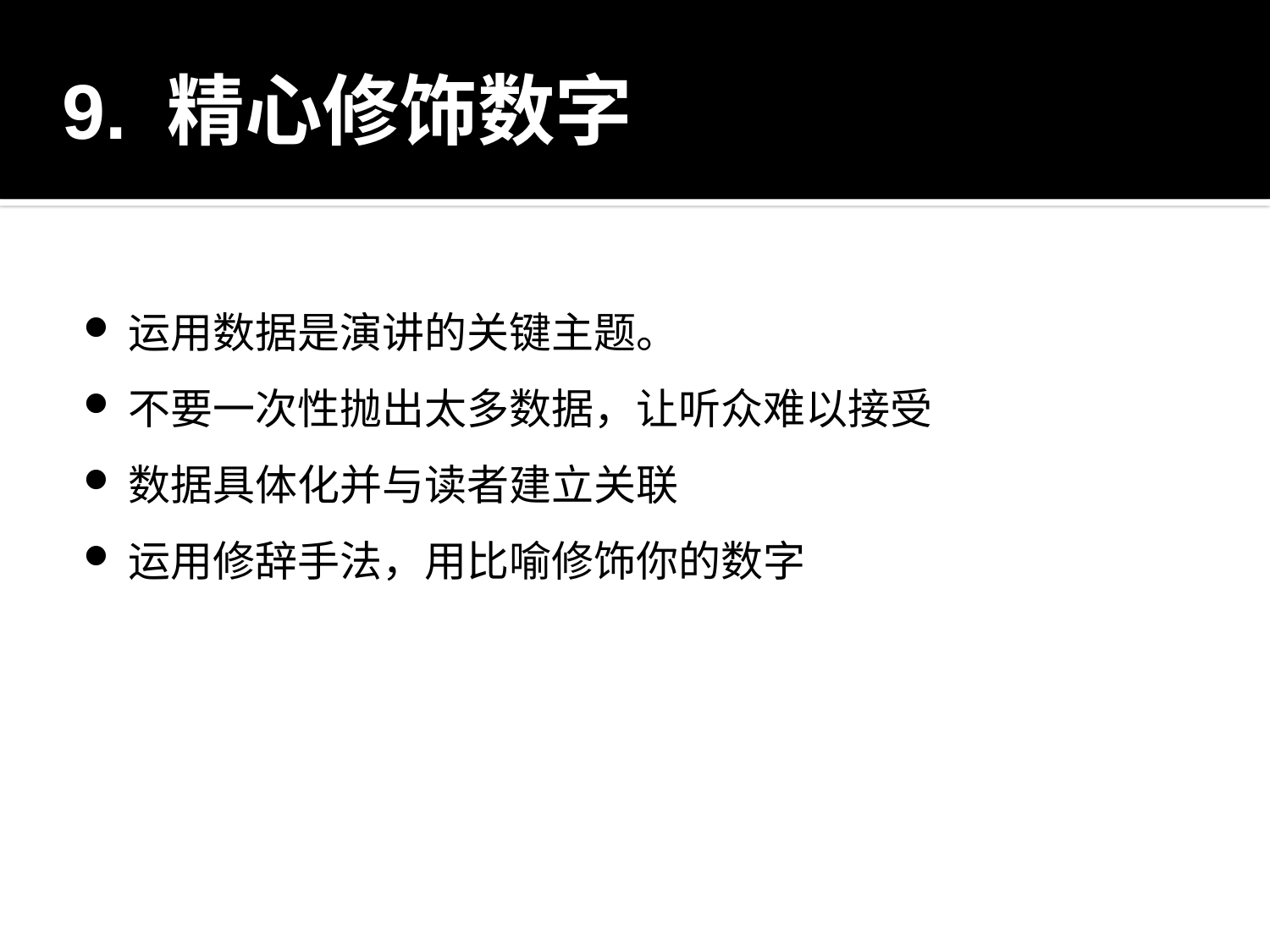

# 9. 精心修饰数字
运用数据是演讲的关键主题。
不要一次性抛出太多数据，让听众难以接受
数据具体化并与读者建立关联
运用修辞手法，用比喻修饰你的数字